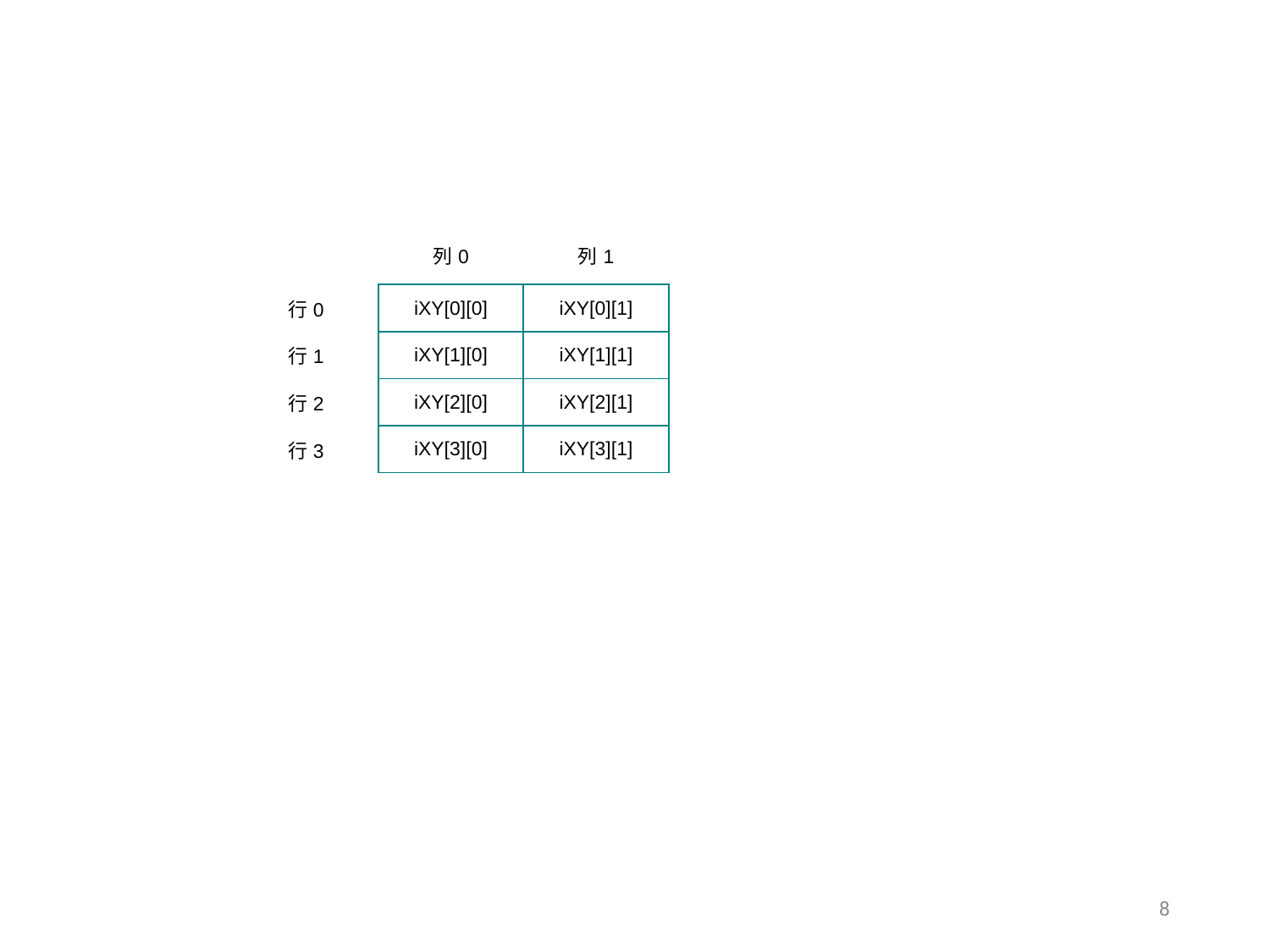

#
|  | 列0 | 列1 |
| --- | --- | --- |
| 行0 | iXY[0][0] | iXY[0][1] |
| 行1 | iXY[1][0] | iXY[1][1] |
| 行2 | iXY[2][0] | iXY[2][1] |
| 行3 | iXY[3][0] | iXY[3][1] |

8